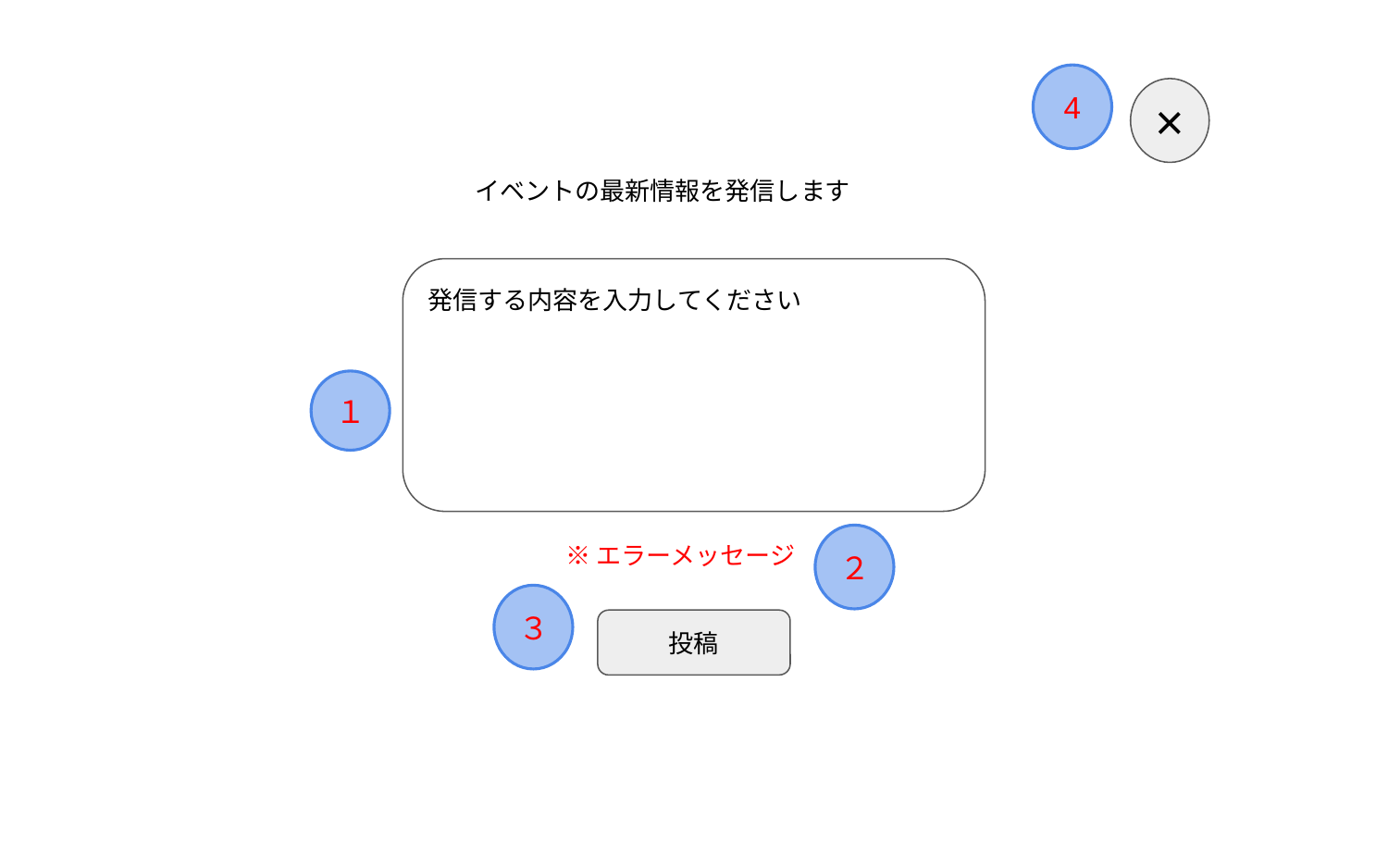

タイムライン投稿※モーダル
4
×
イベントの最新情報を発信します
発信する内容を入力してください
１
２
※エラーメッセージ
３
投稿